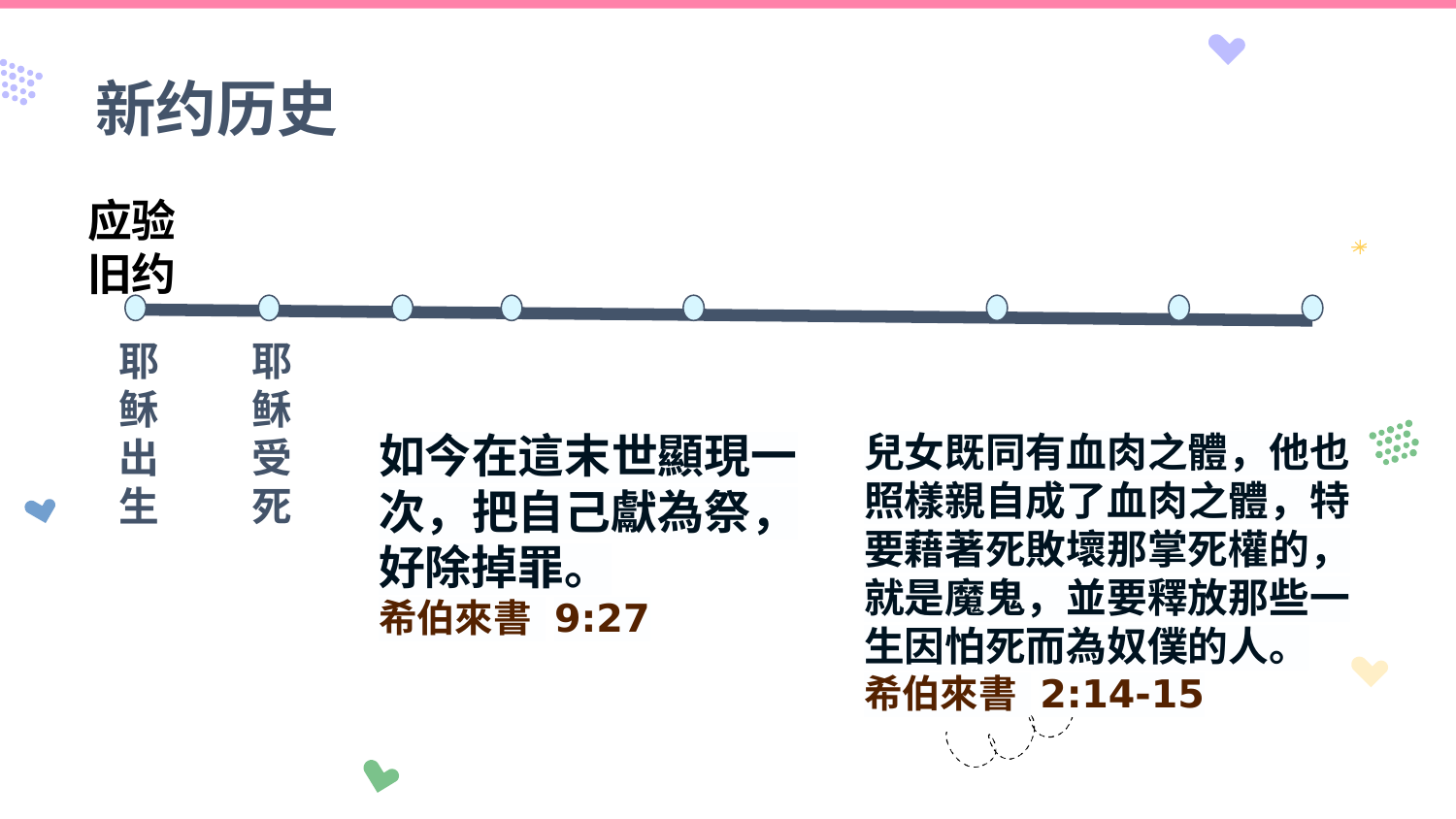

# 新约历史

应验
旧约

耶稣出生
耶稣受死

如今在這末世顯現一次，把自己獻為祭，好除掉罪。
希伯來書 9:27
兒女既同有血肉之體，他也照樣親自成了血肉之體，特要藉著死敗壞那掌死權的，就是魔鬼，並要釋放那些一生因怕死而為奴僕的人。
希伯來書 2:14-15